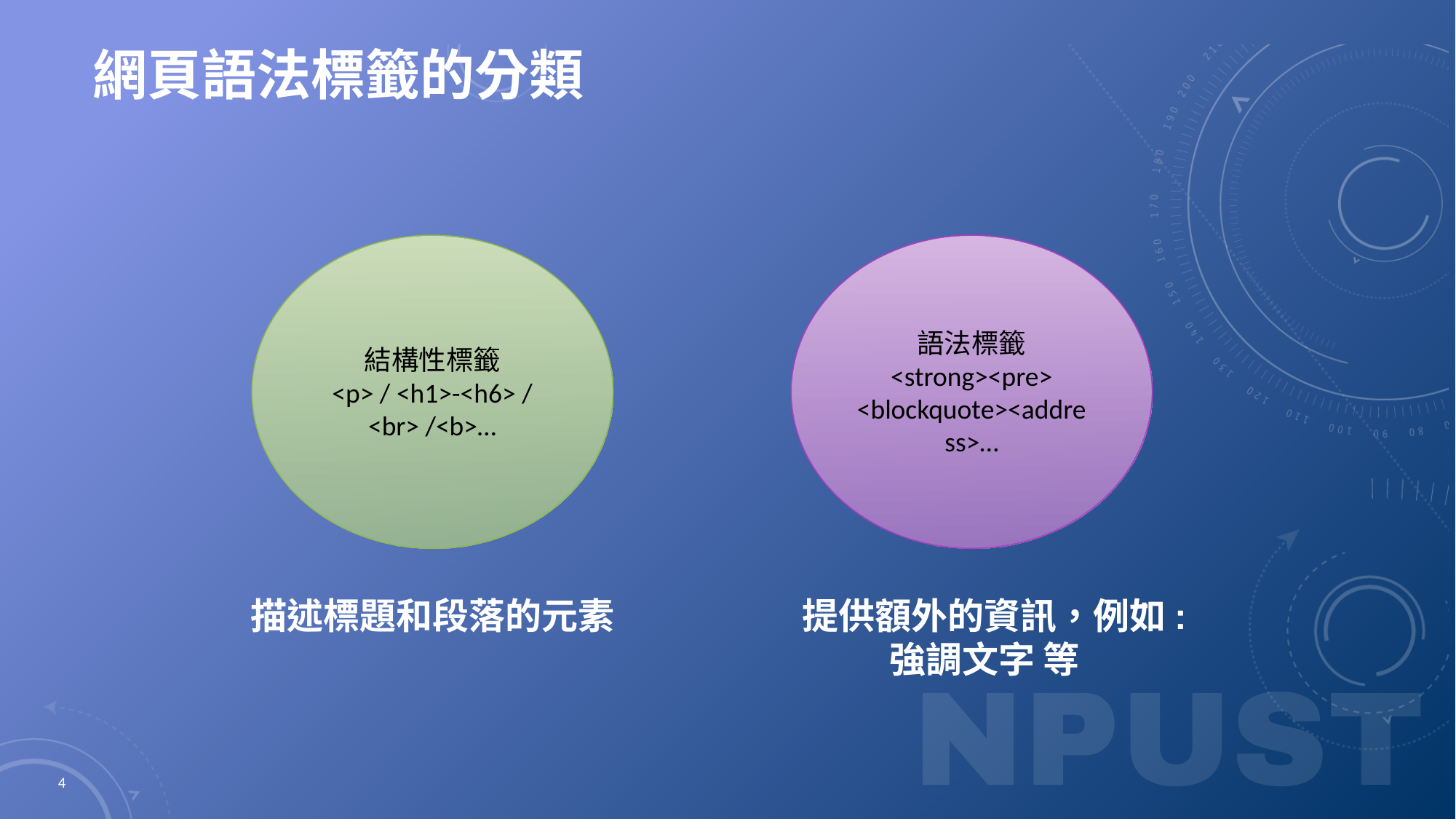

# 網頁語法標籤的分類
結構性標籤
<p> / <h1>-<h6> / <br> /<b>…
語法標籤
<strong><pre> <blockquote><address>…
提供額外的資訊，例如:強調文字 等
描述標題和段落的元素
4